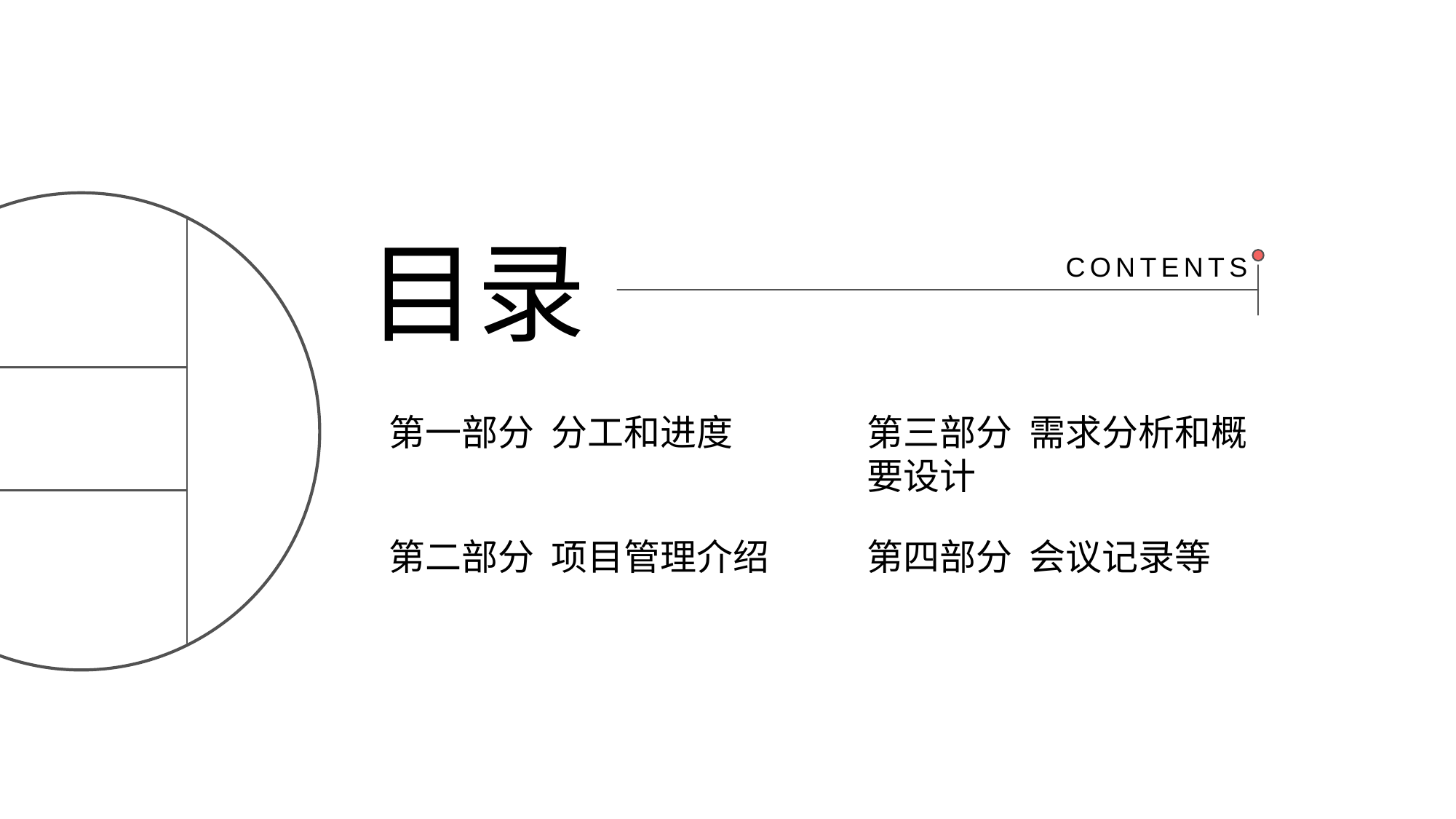

目录
CONTENTS

第一部分  分工和进度
第三部分  需求分析和概要设计
第二部分  项目管理介绍
第四部分  会议记录等